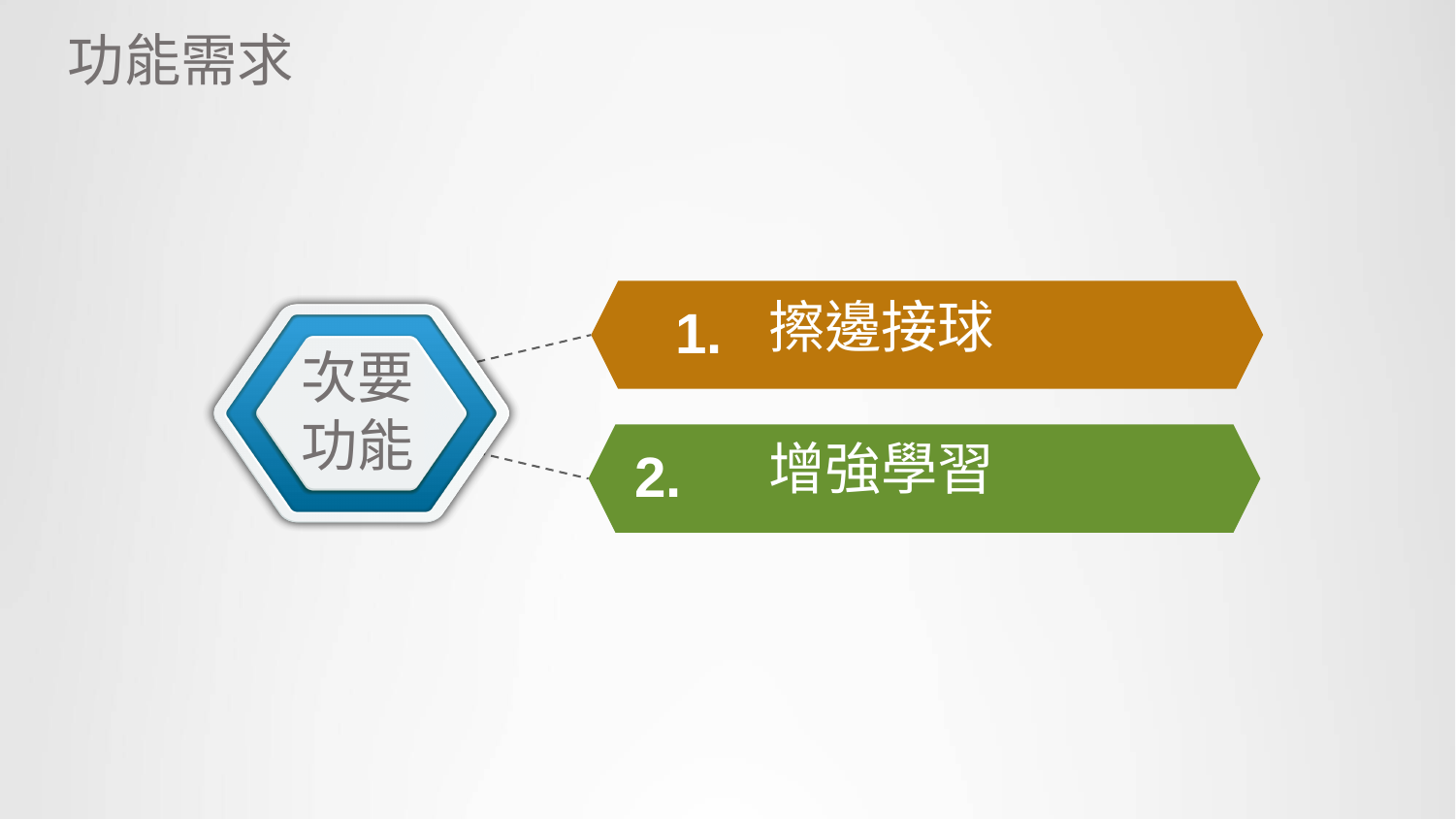

功能需求

1.
擦邊接球

次要
功能

增強學習
2.